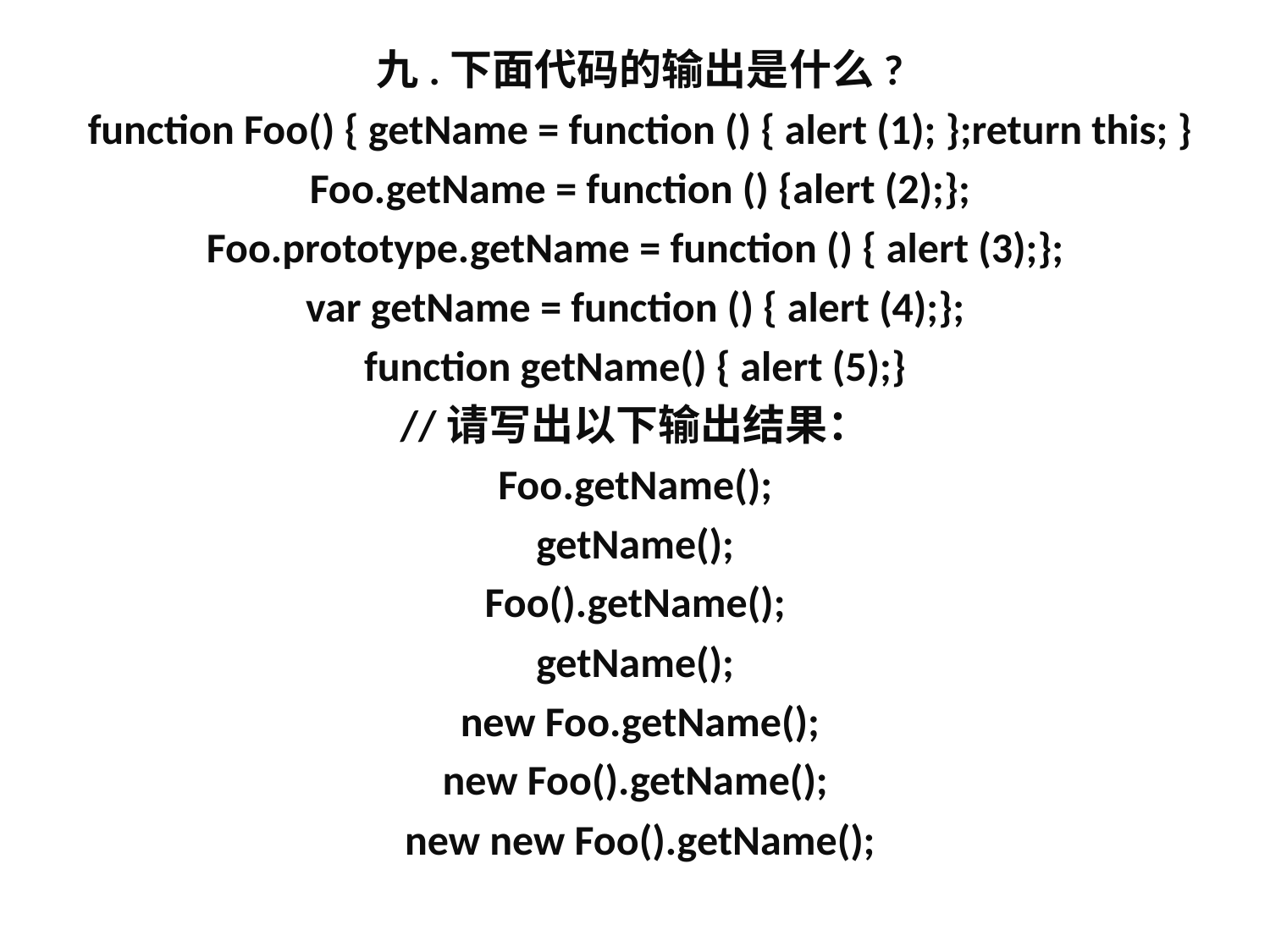

九.下面代码的输出是什么?
function Foo() { getName = function () { alert (1); };return this; }
 Foo.getName = function () {alert (2);};
Foo.prototype.getName = function () { alert (3);};
var getName = function () { alert (4);};
function getName() { alert (5);}
//请写出以下输出结果：
Foo.getName();
getName();
Foo().getName();
getName();
new Foo.getName();
new Foo().getName();
new new Foo().getName();